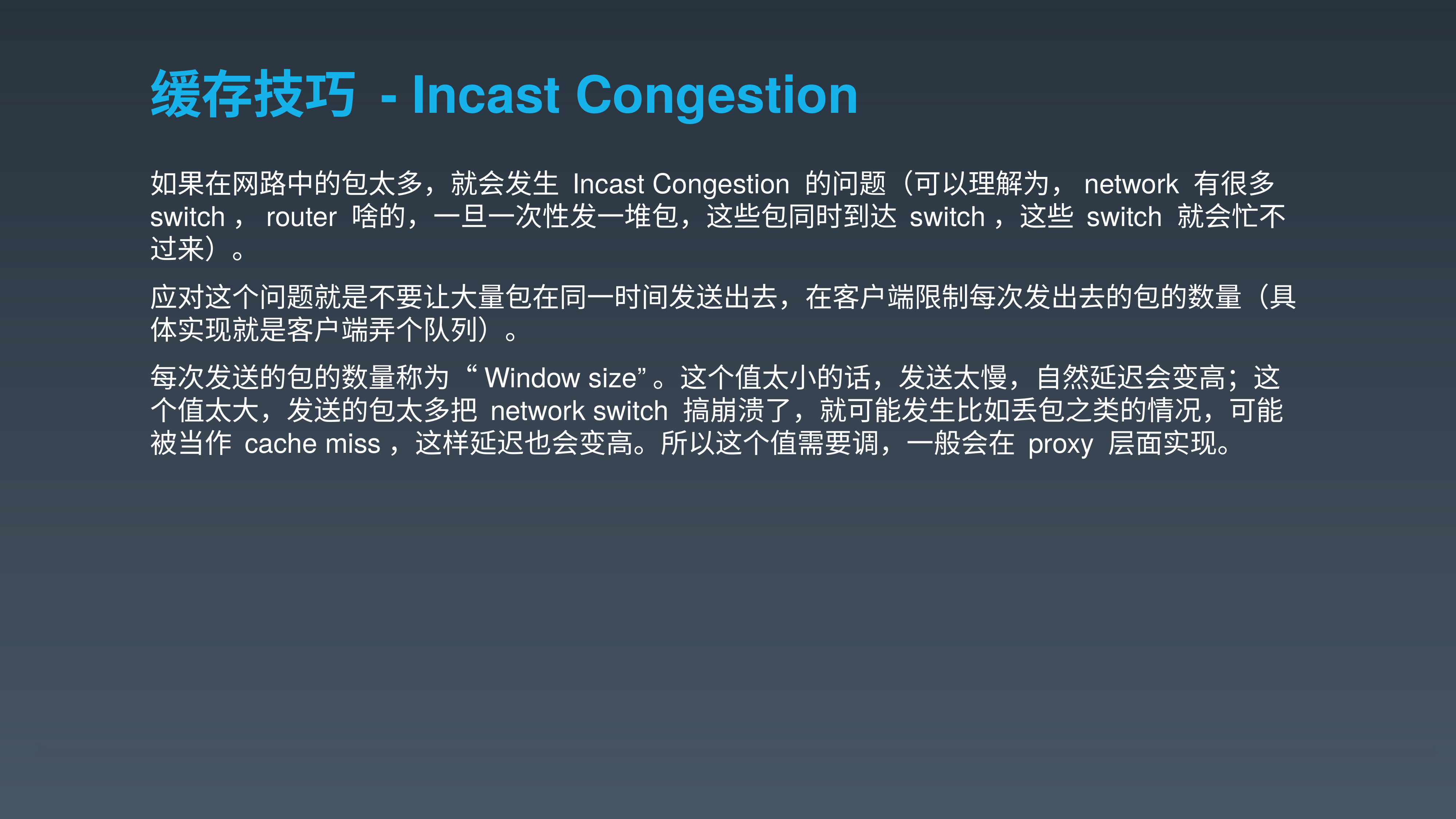

# 缓存技巧 - Incast Congestion
如果在网路中的包太多，就会发生 Incast Congestion 的问题（可以理解为，network 有很多switch，router 啥的，一旦一次性发一堆包，这些包同时到达 switch，这些 switch 就会忙不过来）。
应对这个问题就是不要让大量包在同一时间发送出去，在客户端限制每次发出去的包的数量（具体实现就是客户端弄个队列）。
每次发送的包的数量称为“Window size”。这个值太小的话，发送太慢，自然延迟会变高；这个值太大，发送的包太多把 network switch 搞崩溃了，就可能发生比如丢包之类的情况，可能被当作 cache miss，这样延迟也会变高。所以这个值需要调，一般会在 proxy 层面实现。